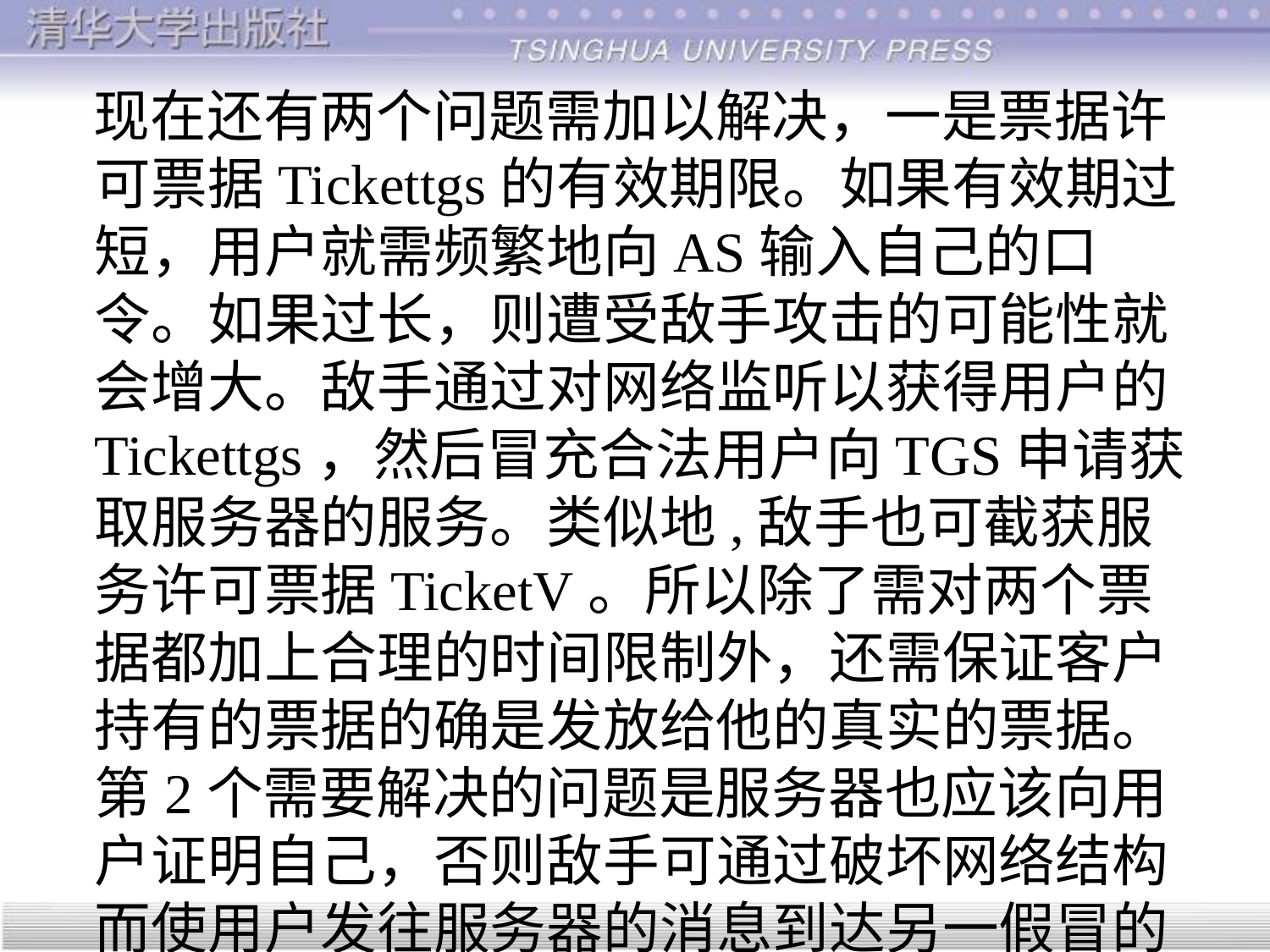

现在还有两个问题需加以解决，一是票据许可票据Tickettgs的有效期限。如果有效期过短，用户就需频繁地向AS输入自己的口令。如果过长，则遭受敌手攻击的可能性就会增大。敌手通过对网络监听以获得用户的Tickettgs，然后冒充合法用户向TGS申请获取服务器的服务。类似地,敌手也可截获服务许可票据TicketV。所以除了需对两个票据都加上合理的时间限制外，还需保证客户持有的票据的确是发放给他的真实的票据。第2个需要解决的问题是服务器也应该向用户证明自己，否则敌手可通过破坏网络结构而使用户发往服务器的消息到达另一假冒的服务器，假冒的服务器获取用户的信息后再拒绝对用户提供服务。